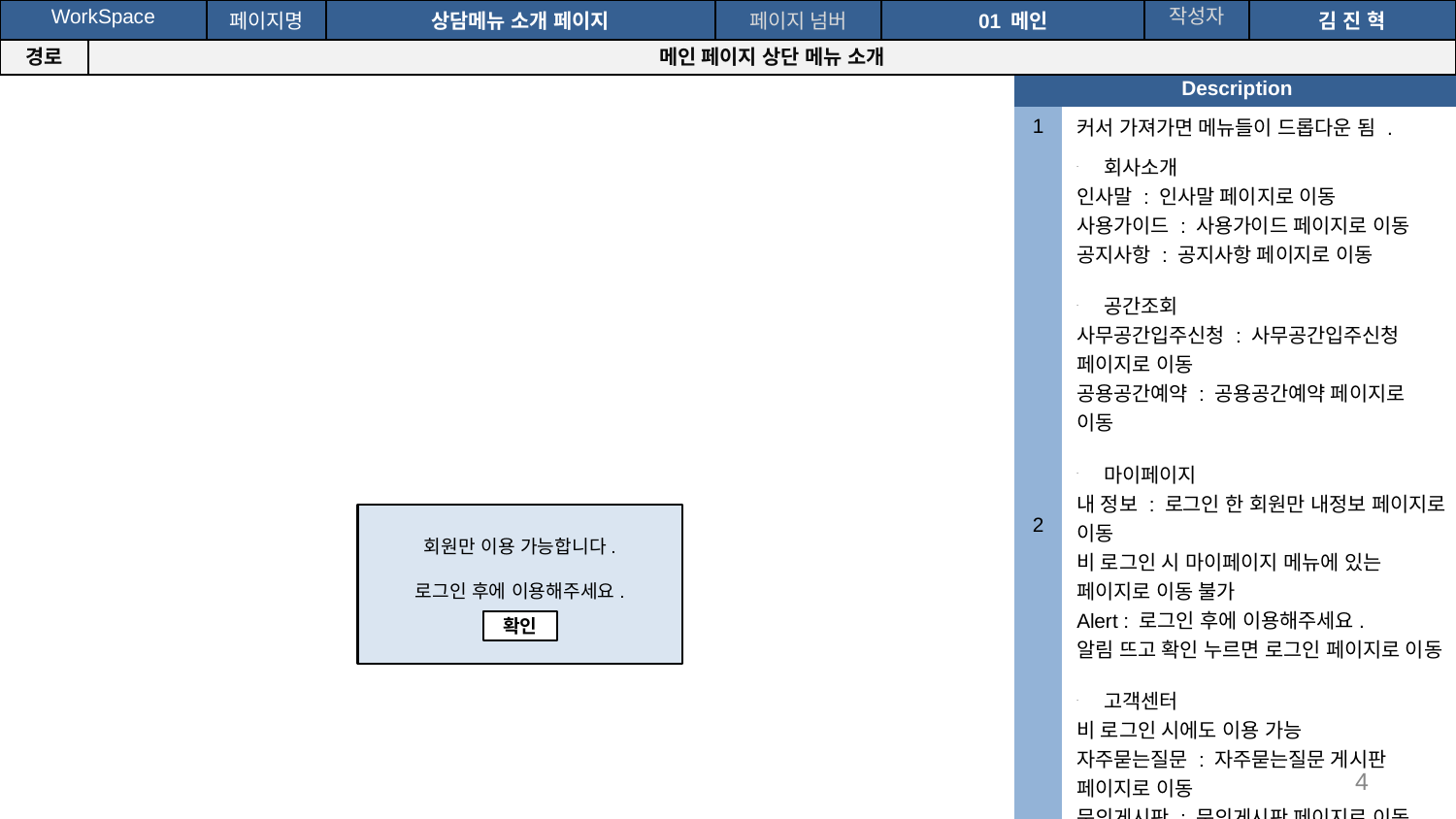

| WorkSpace |  | 페이지명 | 상담메뉴 소개 페이지 | 페이지 넘버 | 01 메인 | 작성자 | 김 진 혁 |
| --- | --- | --- | --- | --- | --- | --- | --- |
| 경로 | 메인 페이지 상단 메뉴 소개 |  |  |  |  |  |  |
공간(오피스) 대여 시스템
| Description |  |
| --- | --- |
| 1 | 커서 가져가면 메뉴들이 드롭다운 됨 . |
| 2 | 회사소개 인사말 : 인사말 페이지로 이동 사용가이드 : 사용가이드 페이지로 이동 공지사항 : 공지사항 페이지로 이동 공간조회 사무공간입주신청 : 사무공간입주신청 페이지로 이동 공용공간예약 : 공용공간예약 페이지로 이동 마이페이지 내 정보 : 로그인 한 회원만 내정보 페이지로 이동 비 로그인 시 마이페이지 메뉴에 있는 페이지로 이동 불가 Alert : 로그인 후에 이용해주세요. 알림 뜨고 확인 누르면 로그인 페이지로 이동 고객센터 비 로그인 시에도 이용 가능 자주묻는질문 : 자주묻는질문 게시판 페이지로 이동 문의게시판 ; 문의게시판 페이지로 이동 |
회원만 이용 가능합니다.
로그인 후에 이용해주세요.
확인
4